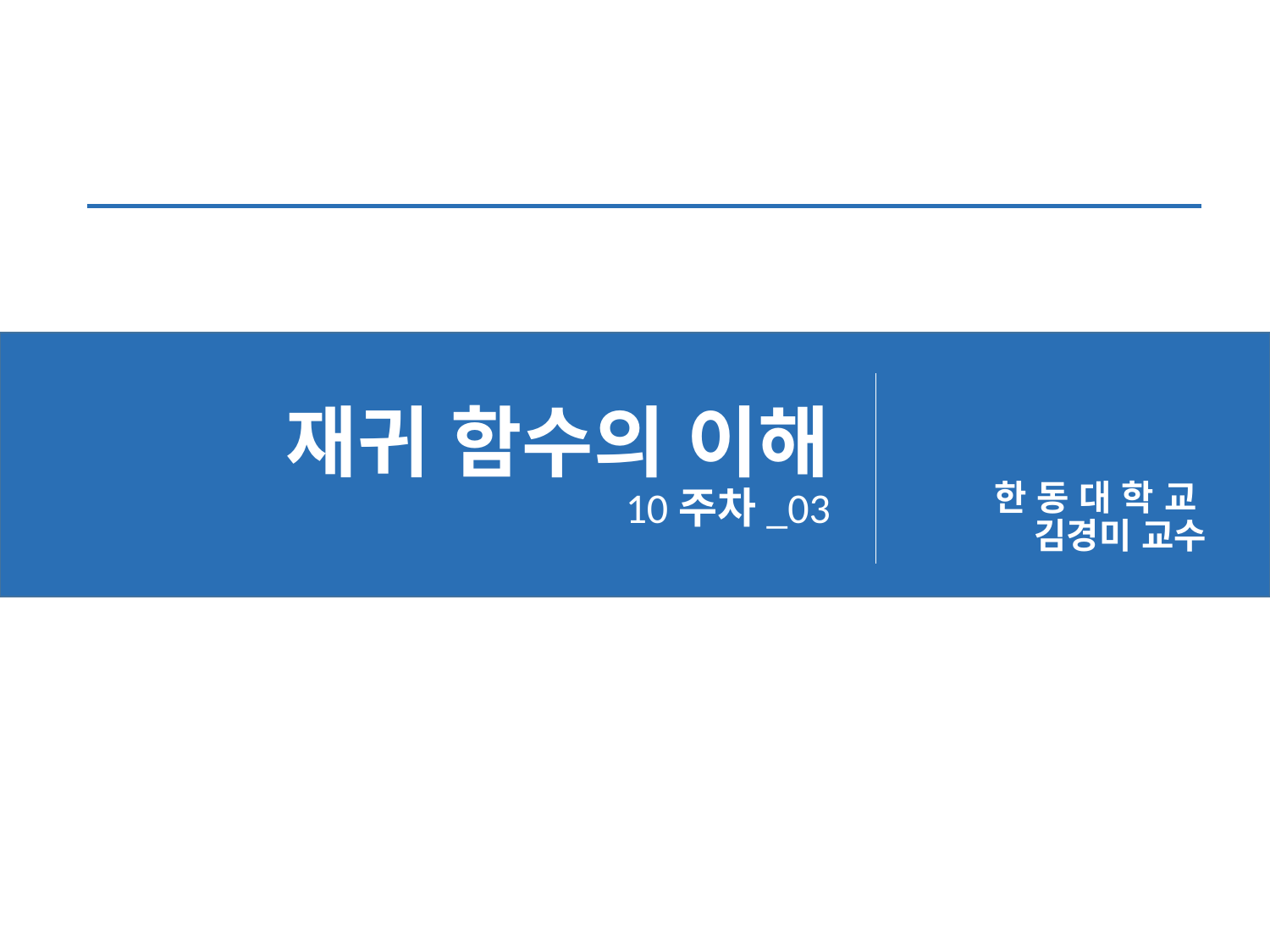

# 재귀 함수의 이해 10주차_03
한 동 대 학 교
김경미 교수